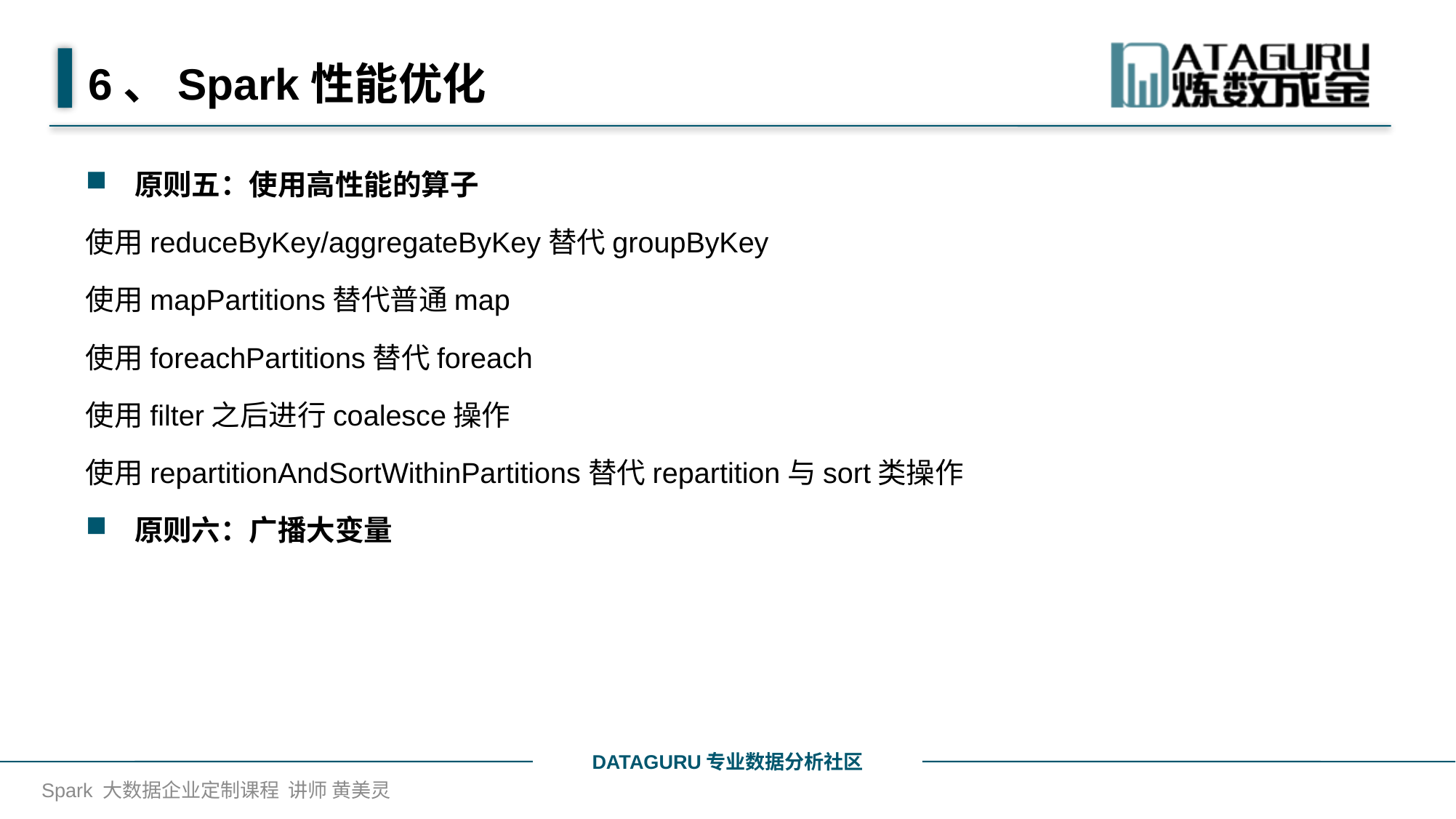

# 6、Spark性能优化
原则五：使用高性能的算子
使用reduceByKey/aggregateByKey替代groupByKey
使用mapPartitions替代普通map
使用foreachPartitions替代foreach
使用filter之后进行coalesce操作
使用repartitionAndSortWithinPartitions替代repartition与sort类操作
原则六：广播大变量